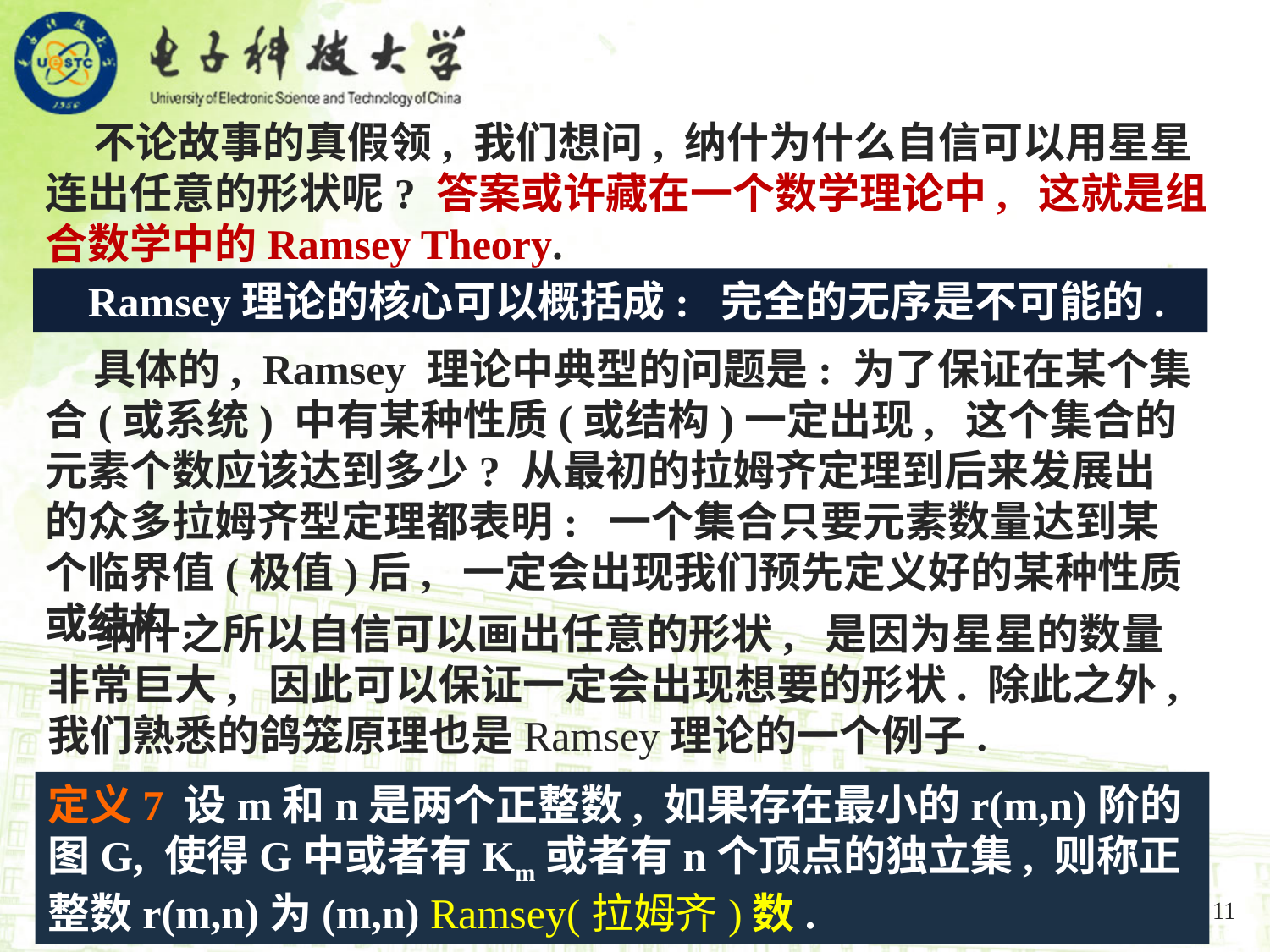

不论故事的真假领, 我们想问, 纳什为什么自信可以用星星连出任意的形状呢? 答案或许藏在一个数学理论中,  这就是组合数学中的Ramsey Theory.
    Ramsey理论的核心可以概括成:  完全的无序是不可能的.
    具体的,  Ramsey 理论中典型的问题是: 为了保证在某个集合(或系统) 中有某种性质(或结构)一定出现,  这个集合的元素个数应该达到多少? 从最初的拉姆齐定理到后来发展出的众多拉姆齐型定理都表明:  一个集合只要元素数量达到某个临界值(极值)后,  一定会出现我们预先定义好的某种性质或结构.
    纳什之所以自信可以画出任意的形状,  是因为星星的数量非常巨大,  因此可以保证一定会出现想要的形状. 除此之外,  我们熟悉的鸽笼原理也是Ramsey理论的一个例子.
定义7 设m和n是两个正整数, 如果存在最小的r(m,n)阶的图G, 使得G中或者有Km或者有n个顶点的独立集, 则称正整数r(m,n)为(m,n) Ramsey(拉姆齐)数.
11